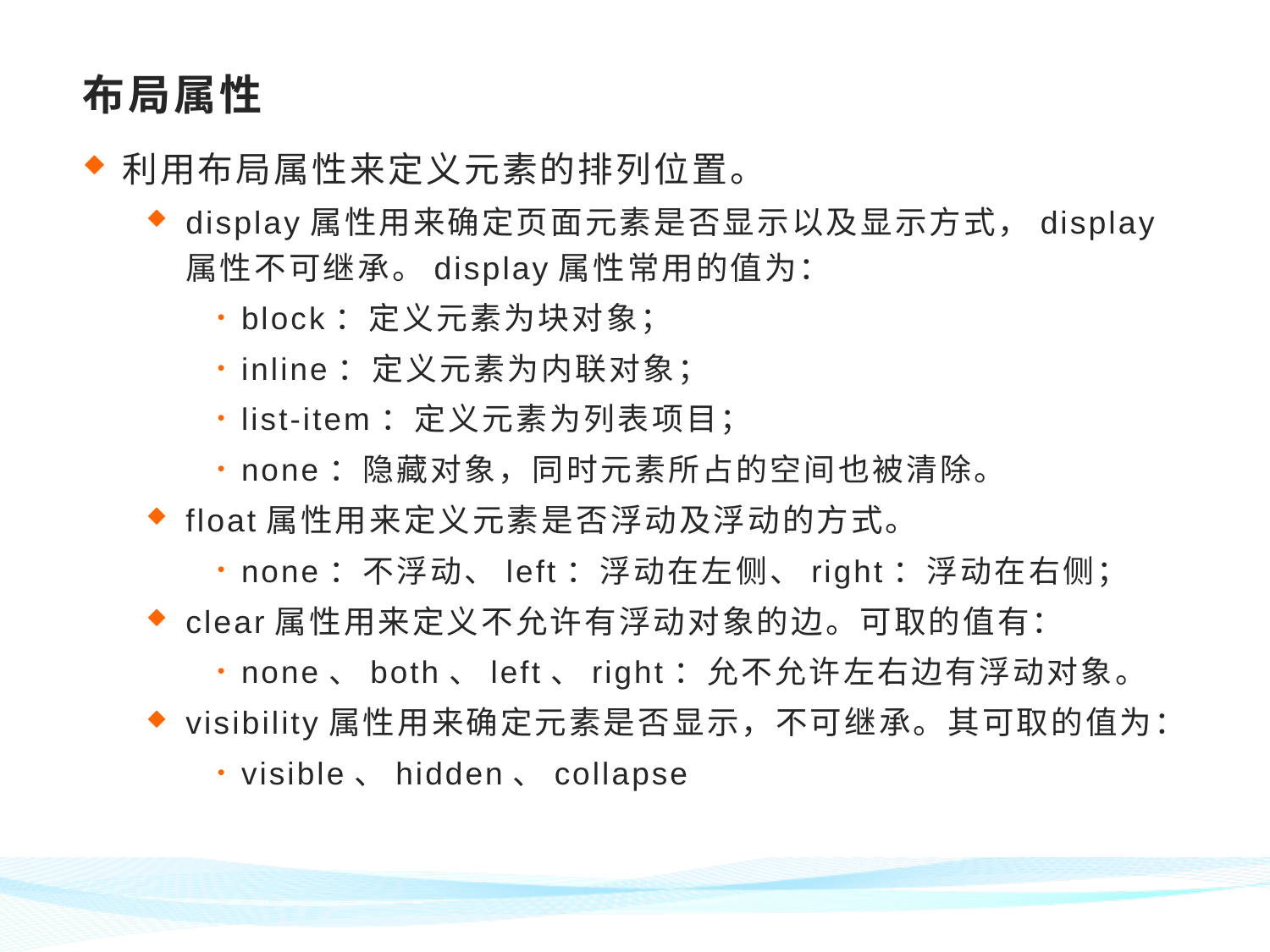

# 布局属性
利用布局属性来定义元素的排列位置。
display属性用来确定页面元素是否显示以及显示方式，display属性不可继承。display属性常用的值为：
block：定义元素为块对象；
inline：定义元素为内联对象；
list-item：定义元素为列表项目；
none：隐藏对象，同时元素所占的空间也被清除。
float属性用来定义元素是否浮动及浮动的方式。
none：不浮动、left：浮动在左侧、right：浮动在右侧；
clear属性用来定义不允许有浮动对象的边。可取的值有：
none、both、left、right：允不允许左右边有浮动对象。
visibility属性用来确定元素是否显示，不可继承。其可取的值为：
visible、hidden、collapse

70